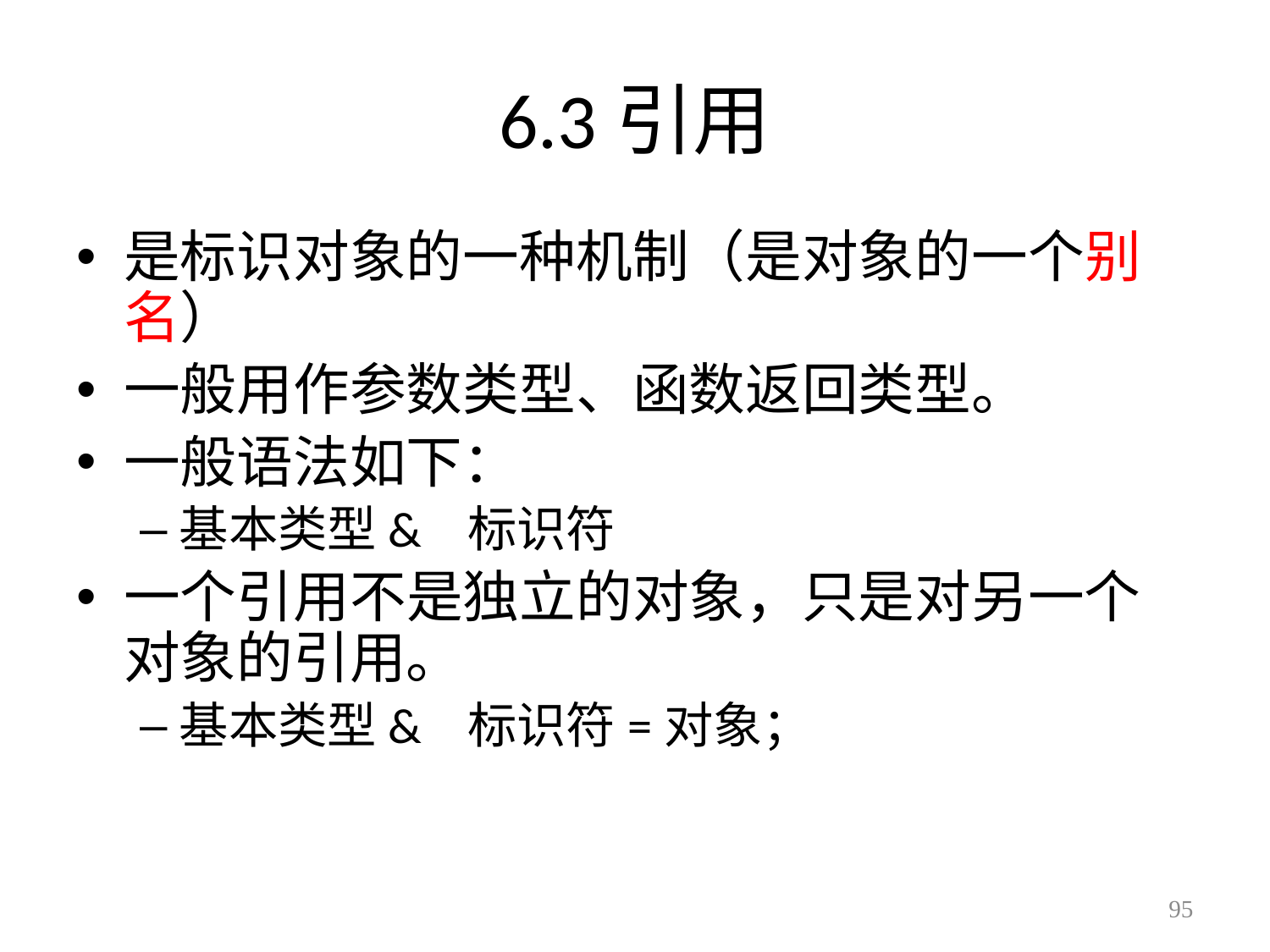

# 6.3引用
是标识对象的一种机制（是对象的一个别名）
一般用作参数类型、函数返回类型。
一般语法如下：
基本类型&   标识符
一个引用不是独立的对象，只是对另一个对象的引用。
基本类型&   标识符=对象；
95